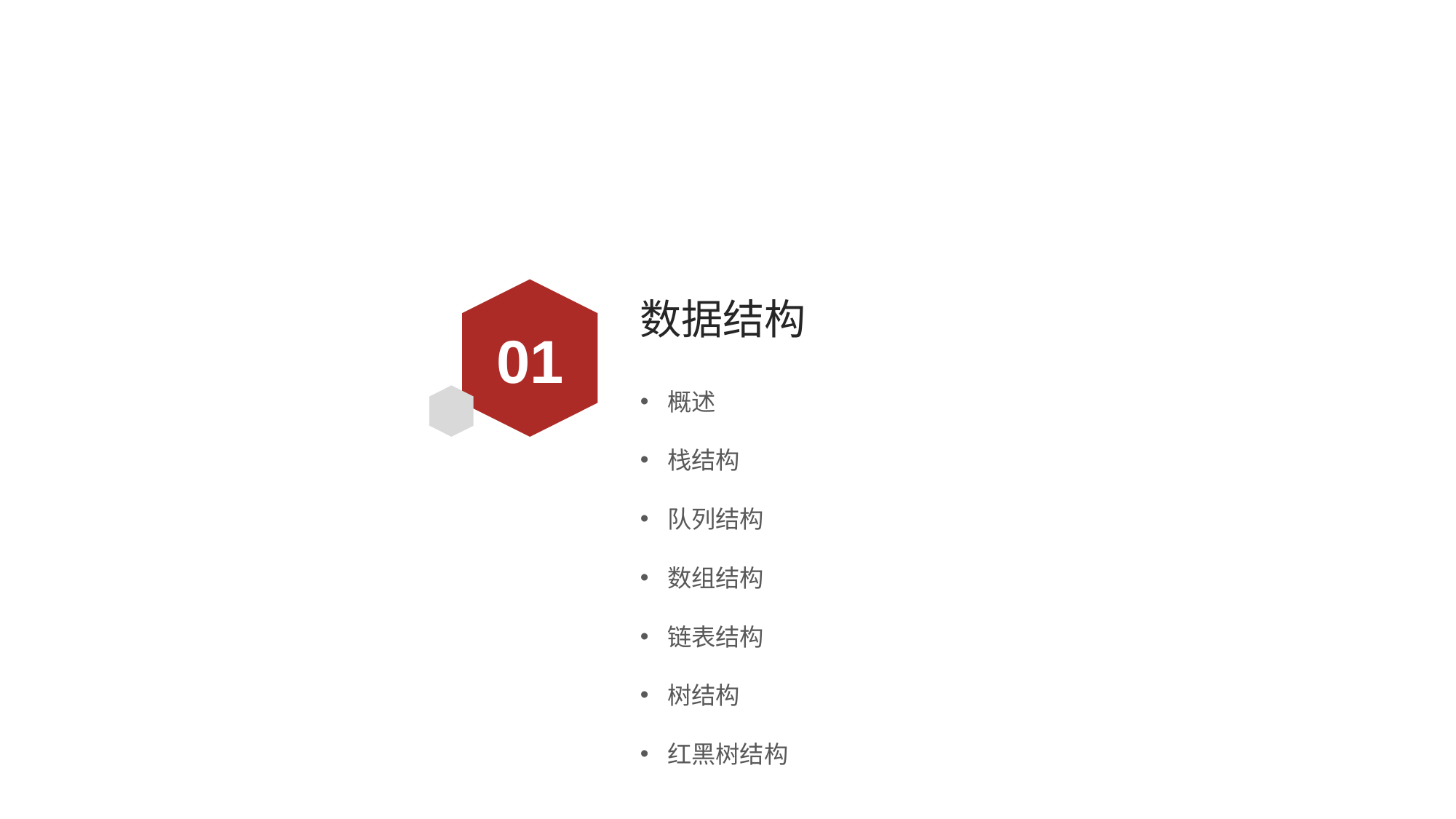

# 数据结构
01
概述
栈结构
队列结构
数组结构
链表结构
树结构
红黑树结构